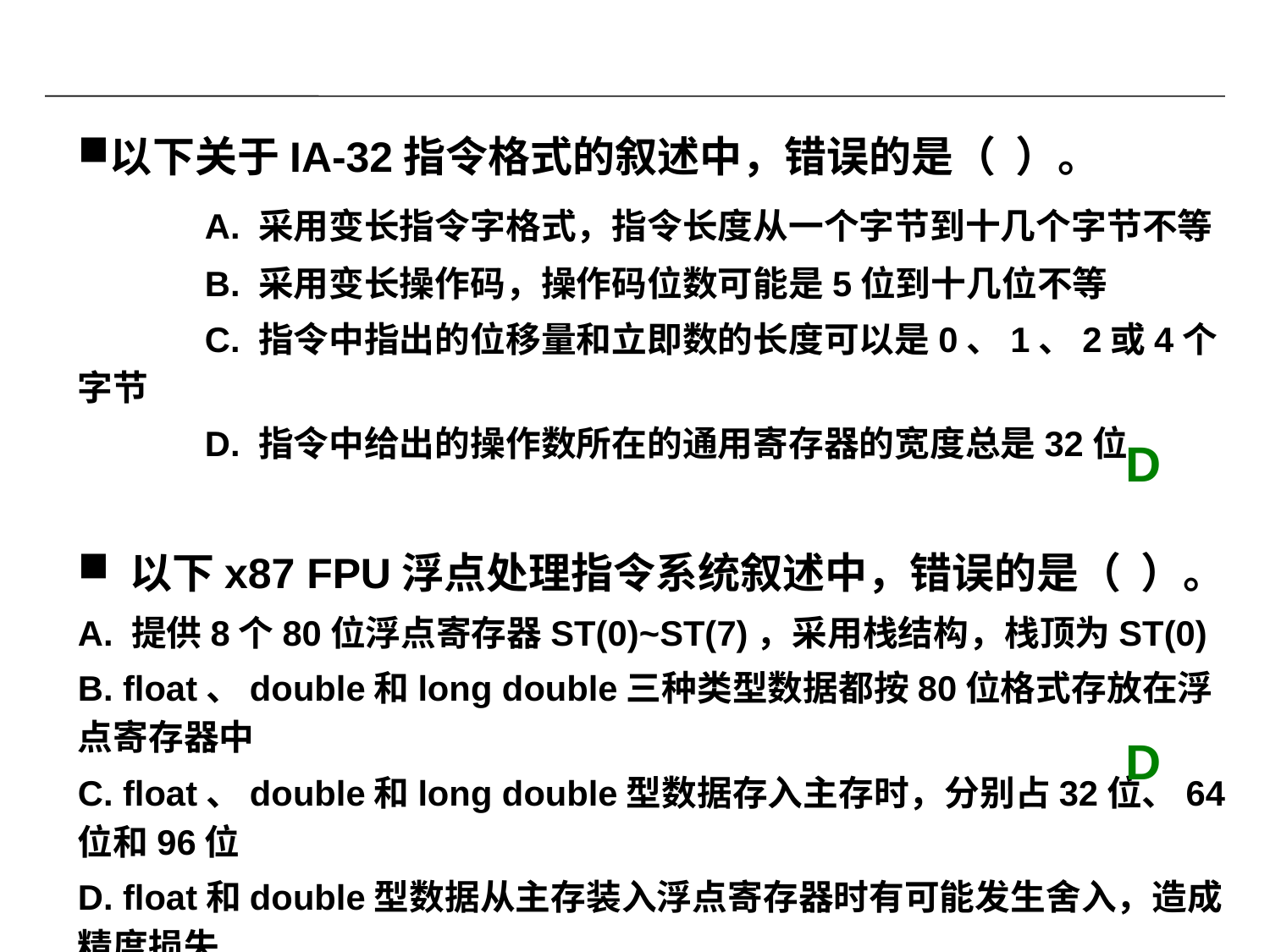

#
以下关于IA-32指令格式的叙述中，错误的是（  ）。
	A. 采用变长指令字格式，指令长度从一个字节到十几个字节不等
	B. 采用变长操作码，操作码位数可能是5位到十几位不等
	C. 指令中指出的位移量和立即数的长度可以是0、1、2或4个字节
	D. 指令中给出的操作数所在的通用寄存器的宽度总是32位

 以下x87 FPU浮点处理指令系统叙述中，错误的是（  ）。
A. 提供8个80位浮点寄存器ST(0)~ST(7)，采用栈结构，栈顶为ST(0)
B. float、double和long double三种类型数据都按80位格式存放在浮点寄存器中
C. float、double和long double型数据存入主存时，分别占32位、64位和96位
D. float和double型数据从主存装入浮点寄存器时有可能发生舍入，造成精度损失

D
D